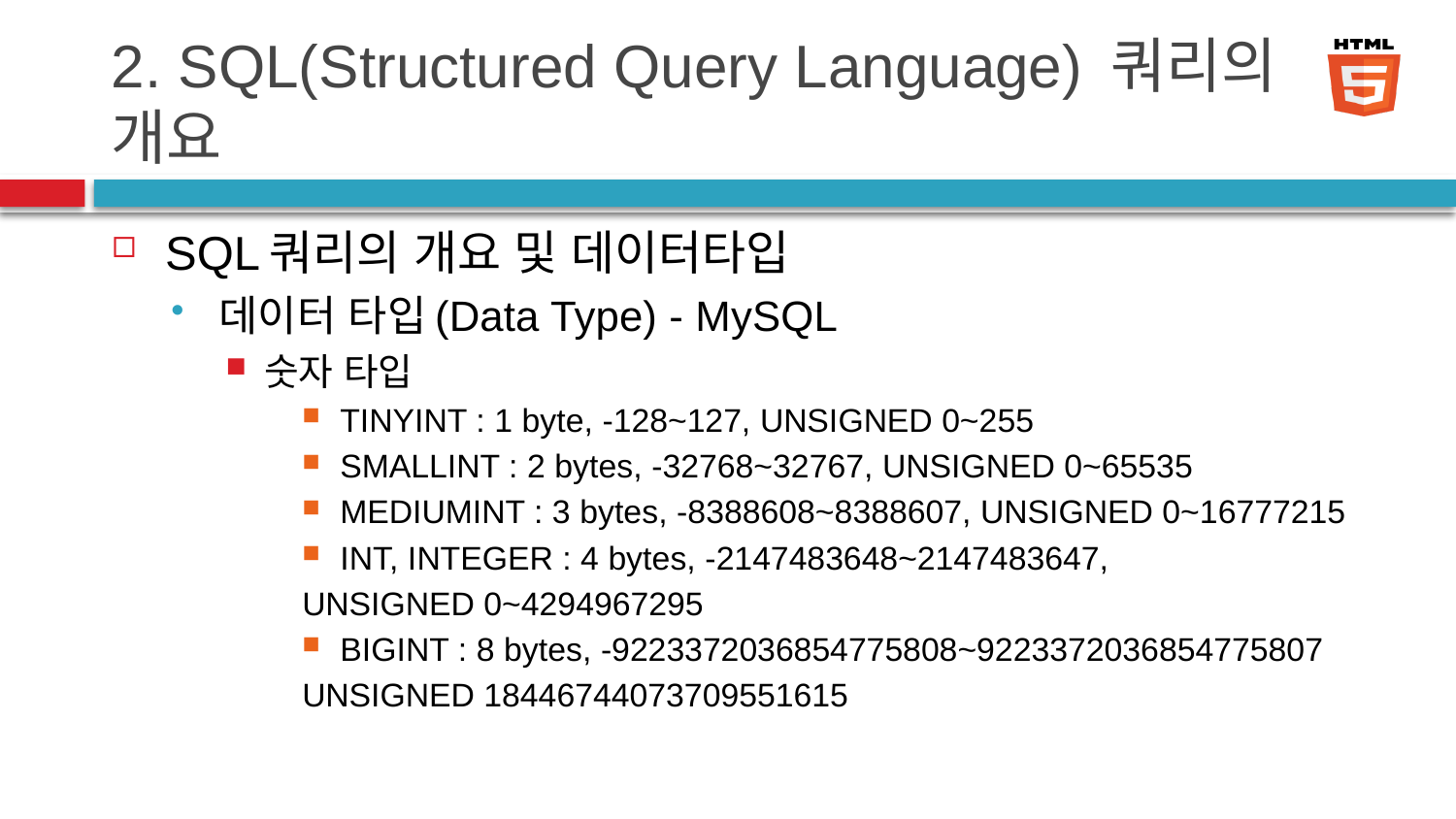

# 2. SQL(Structured Query Language) 쿼리의 개요
SQL쿼리의 개요 및 데이터타입
데이터 타입(Data Type) - MySQL
숫자 타입
TINYINT : 1 byte, -128~127, UNSIGNED 0~255
SMALLINT : 2 bytes, -32768~32767, UNSIGNED 0~65535
MEDIUMINT : 3 bytes, -8388608~8388607, UNSIGNED 0~16777215
INT, INTEGER : 4 bytes, -2147483648~2147483647,
UNSIGNED 0~4294967295
BIGINT : 8 bytes, -9223372036854775808~9223372036854775807
UNSIGNED 18446744073709551615